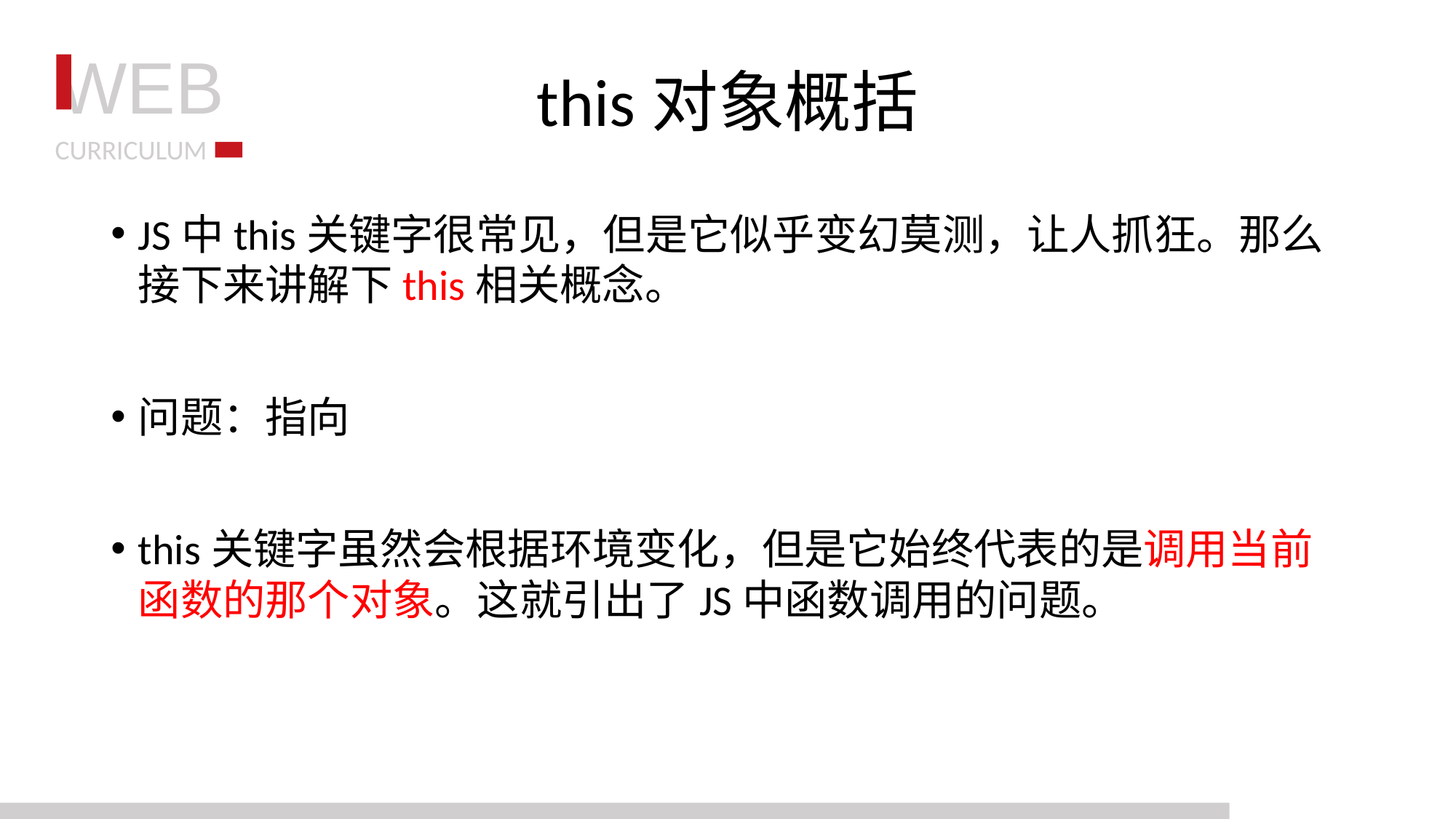

# this对象概括
JS中this关键字很常见，但是它似乎变幻莫测，让人抓狂。那么接下来讲解下this相关概念。

问题：指向

this关键字虽然会根据环境变化，但是它始终代表的是调用当前函数的那个对象。这就引出了JS中函数调用的问题。